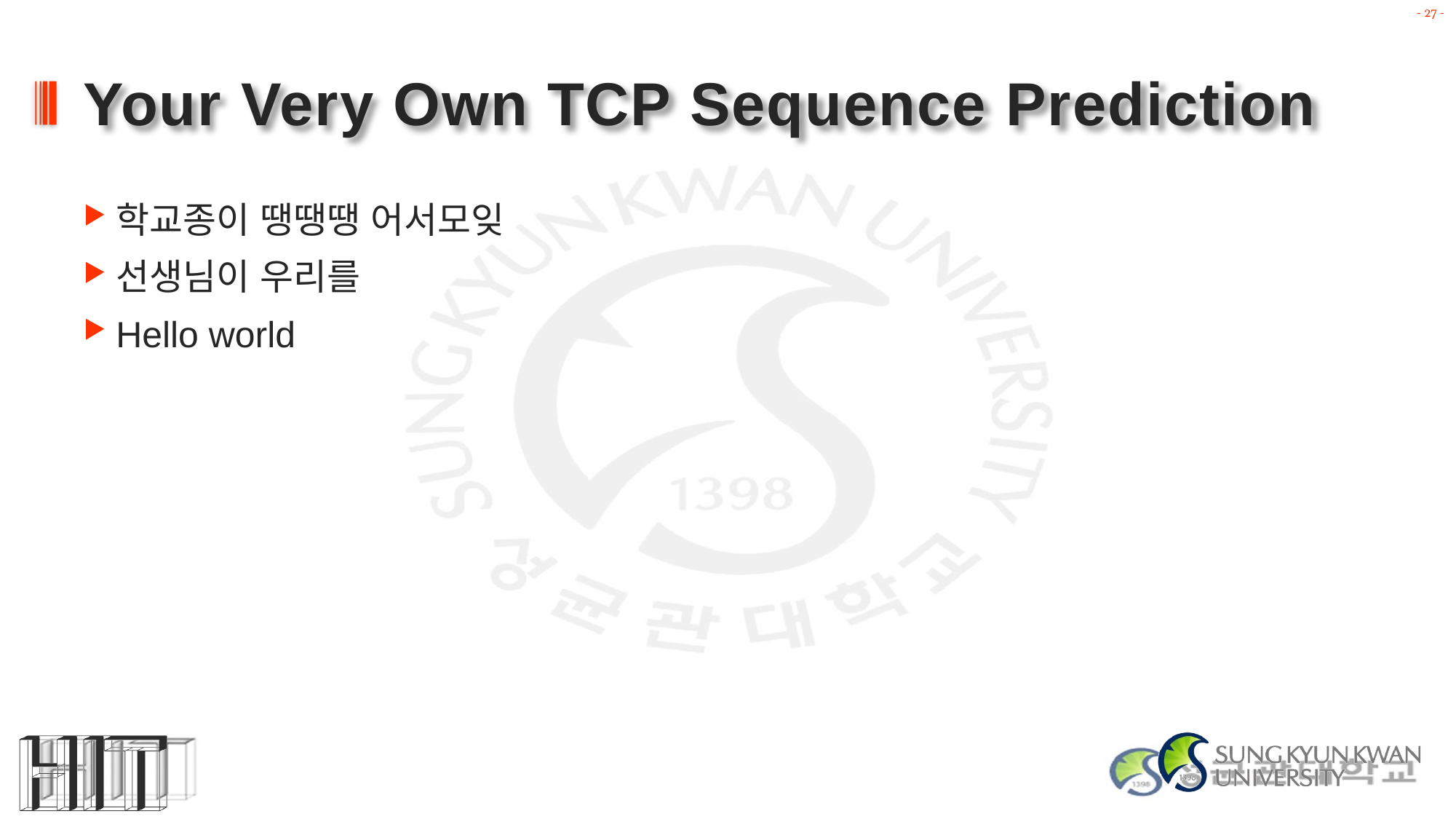

# Your Very Own TCP Sequence Prediction
학교종이 땡땡땡 어서모잊
선생님이 우리를
Hello world